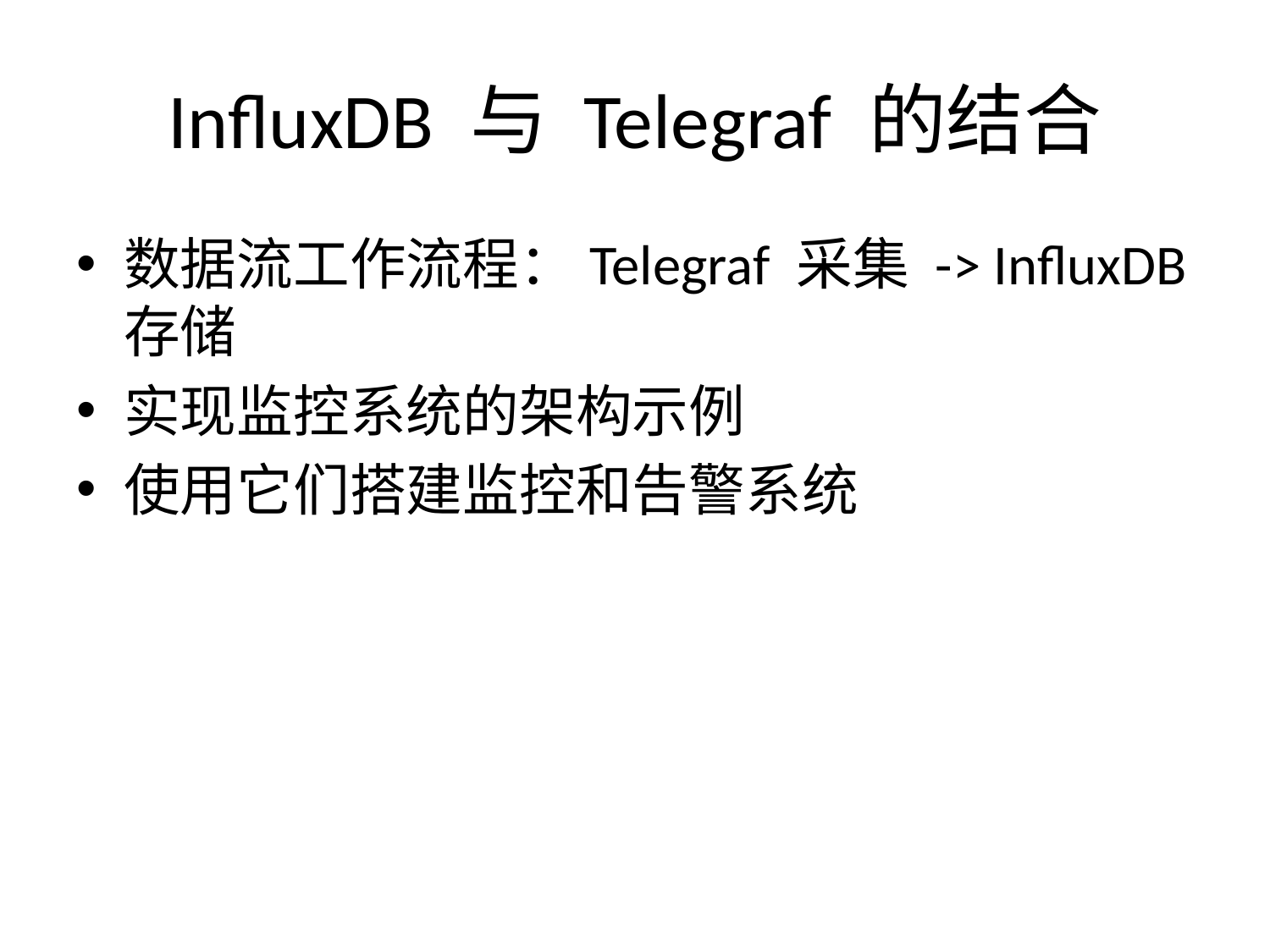

# InfluxDB 与 Telegraf 的结合
数据流工作流程：Telegraf 采集 -> InfluxDB 存储
实现监控系统的架构示例
使用它们搭建监控和告警系统